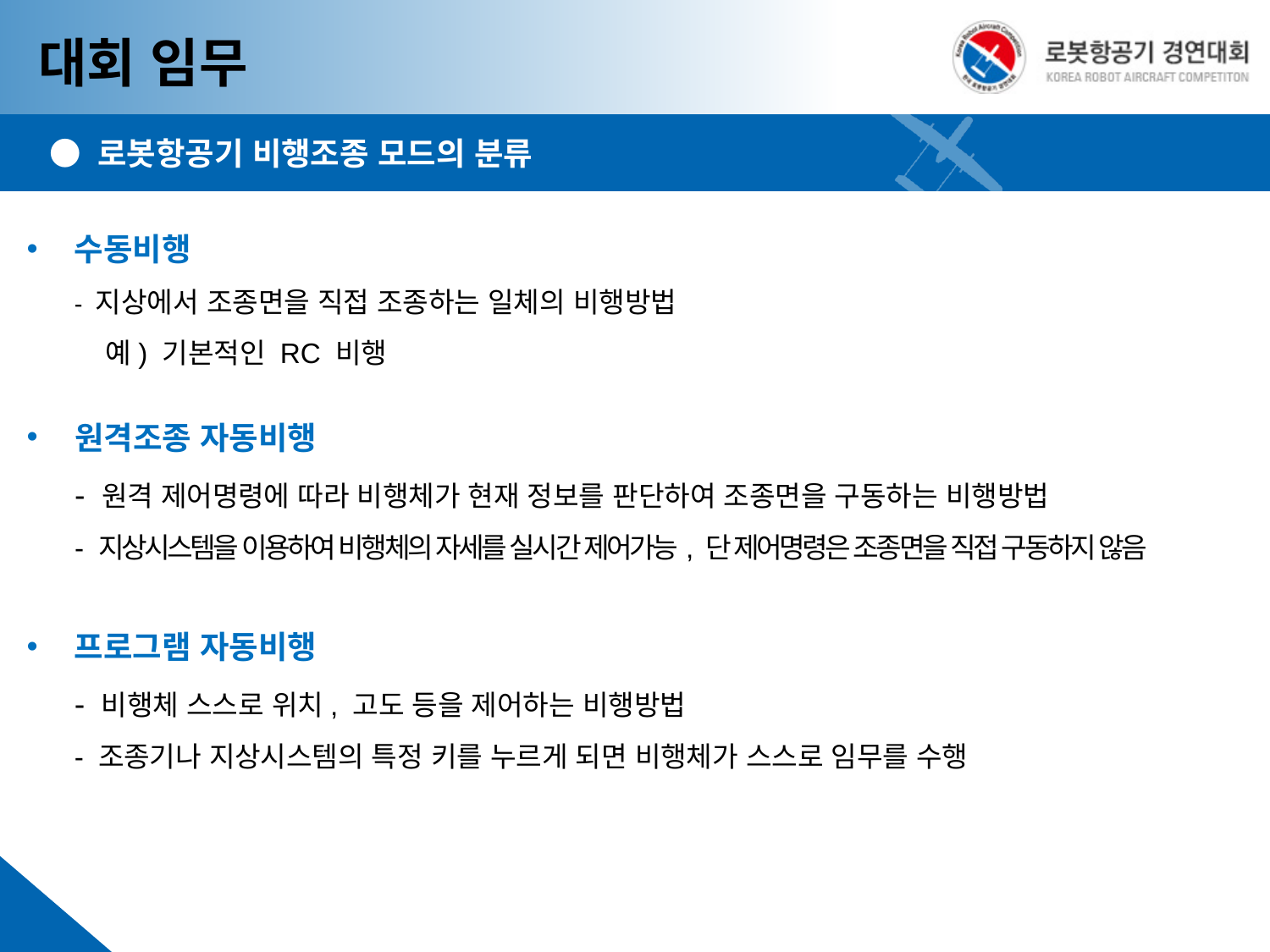

대회 임무
● 로봇항공기 비행조종 모드의 분류
수동비행
- 지상에서 조종면을 직접 조종하는 일체의 비행방법
    예) 기본적인 RC 비행
원격조종 자동비행
- 원격 제어명령에 따라 비행체가 현재 정보를 판단하여 조종면을 구동하는 비행방법
- 지상시스템을 이용하여 비행체의 자세를 실시간 제어가능, 단 제어명령은 조종면을 직접 구동하지 않음

프로그램 자동비행
- 비행체 스스로 위치, 고도 등을 제어하는 비행방법
- 조종기나 지상시스템의 특정 키를 누르게 되면 비행체가 스스로 임무를 수행